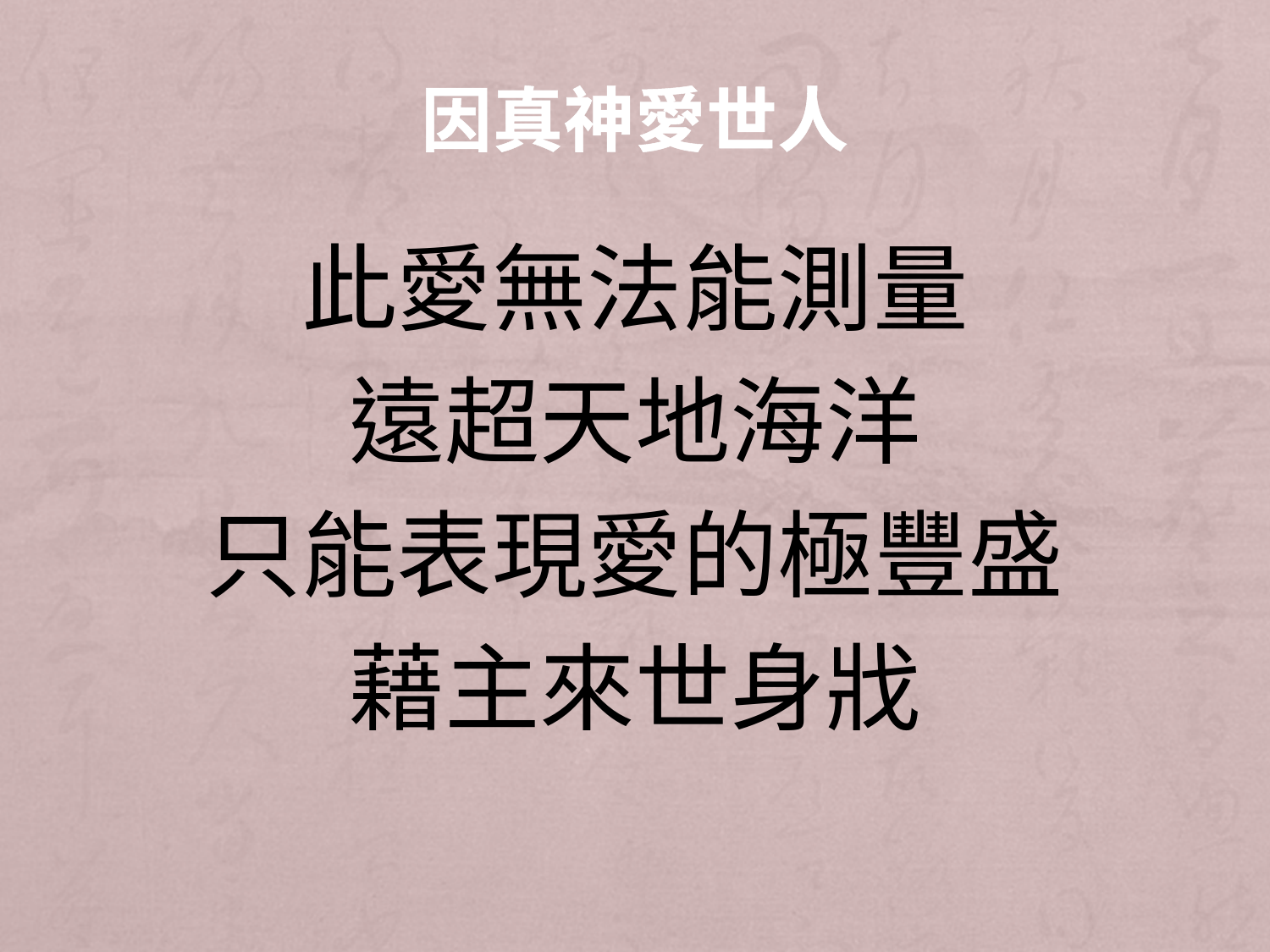

# 因真神愛世人
此愛無法能測量
遠超天地海洋
只能表現愛的極豐盛
藉主來世身戕